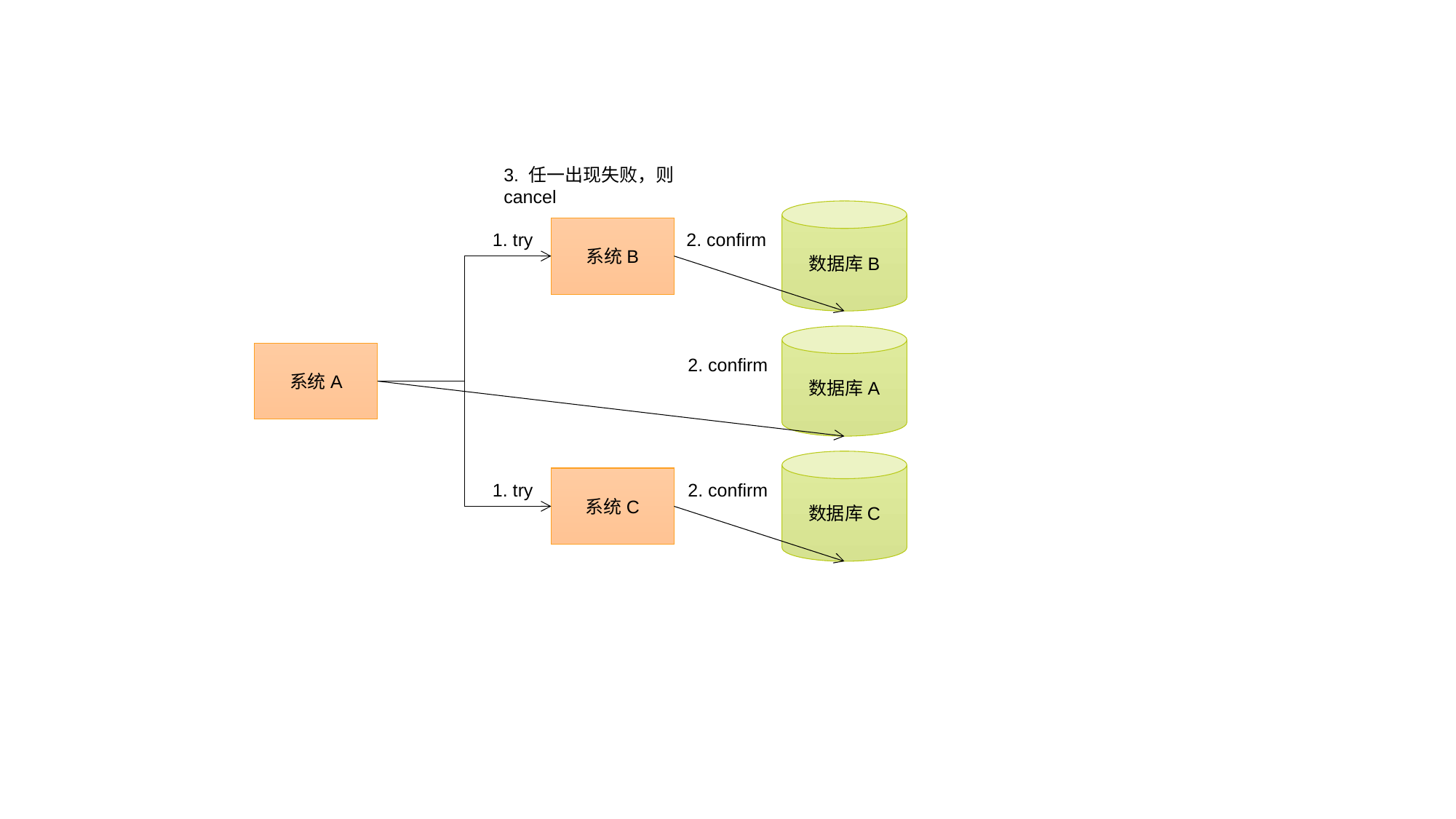

3. 任一出现失败，则cancel
数据库B

系统B

1. try
2. confirm
数据库A

系统A

2. confirm
数据库C

系统C

1. try
2. confirm